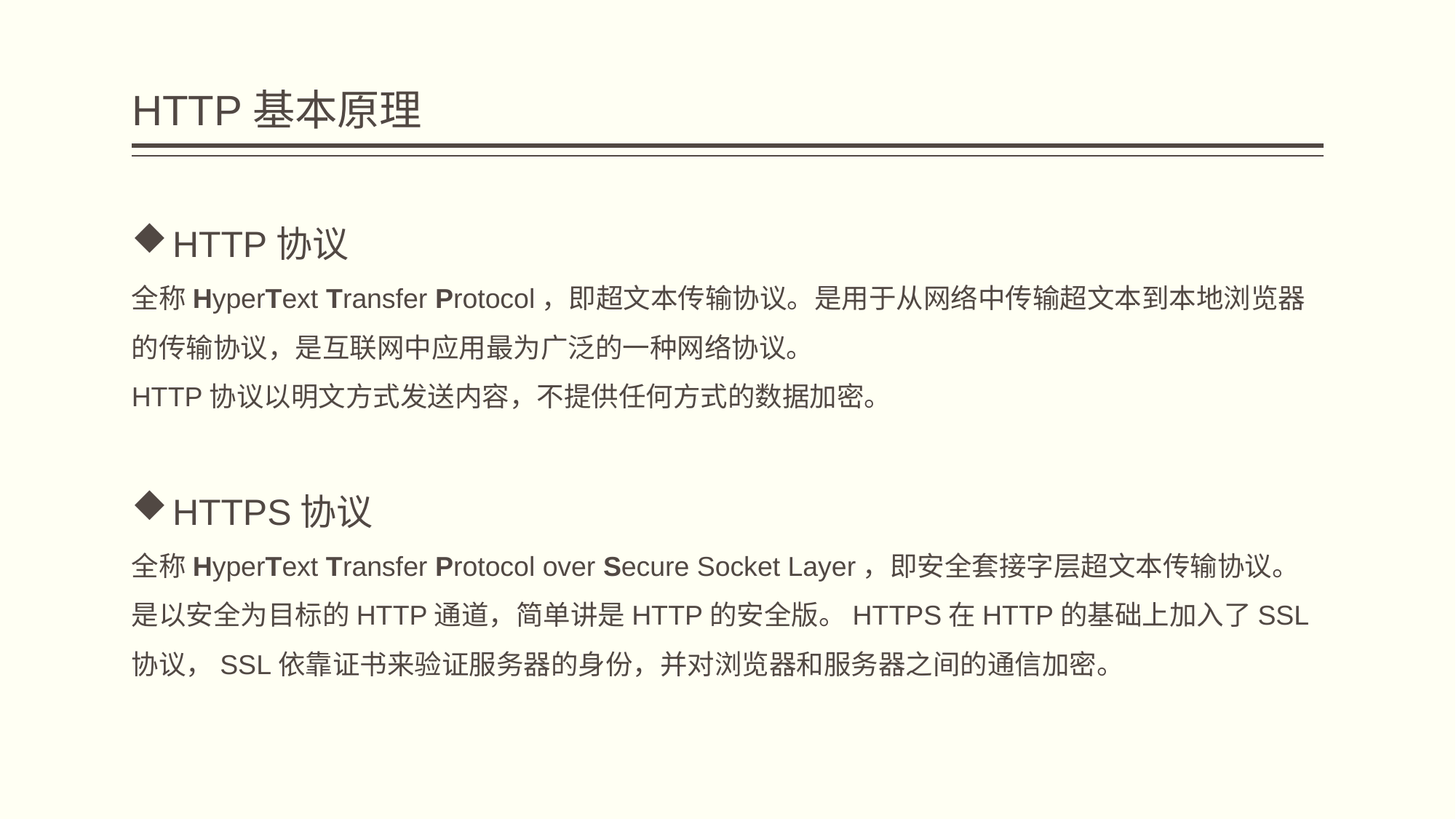

# HTTP基本原理
HTTP协议
全称HyperText Transfer Protocol，即超文本传输协议。是用于从网络中传输超文本到本地浏览器的传输协议，是互联网中应用最为广泛的一种网络协议。
HTTP协议以明文方式发送内容，不提供任何方式的数据加密。

HTTPS协议
全称HyperText Transfer Protocol over Secure Socket Layer，即安全套接字层超文本传输协议。是以安全为目标的HTTP通道，简单讲是HTTP的安全版。HTTPS在HTTP的基础上加入了SSL协议，SSL依靠证书来验证服务器的身份，并对浏览器和服务器之间的通信加密。